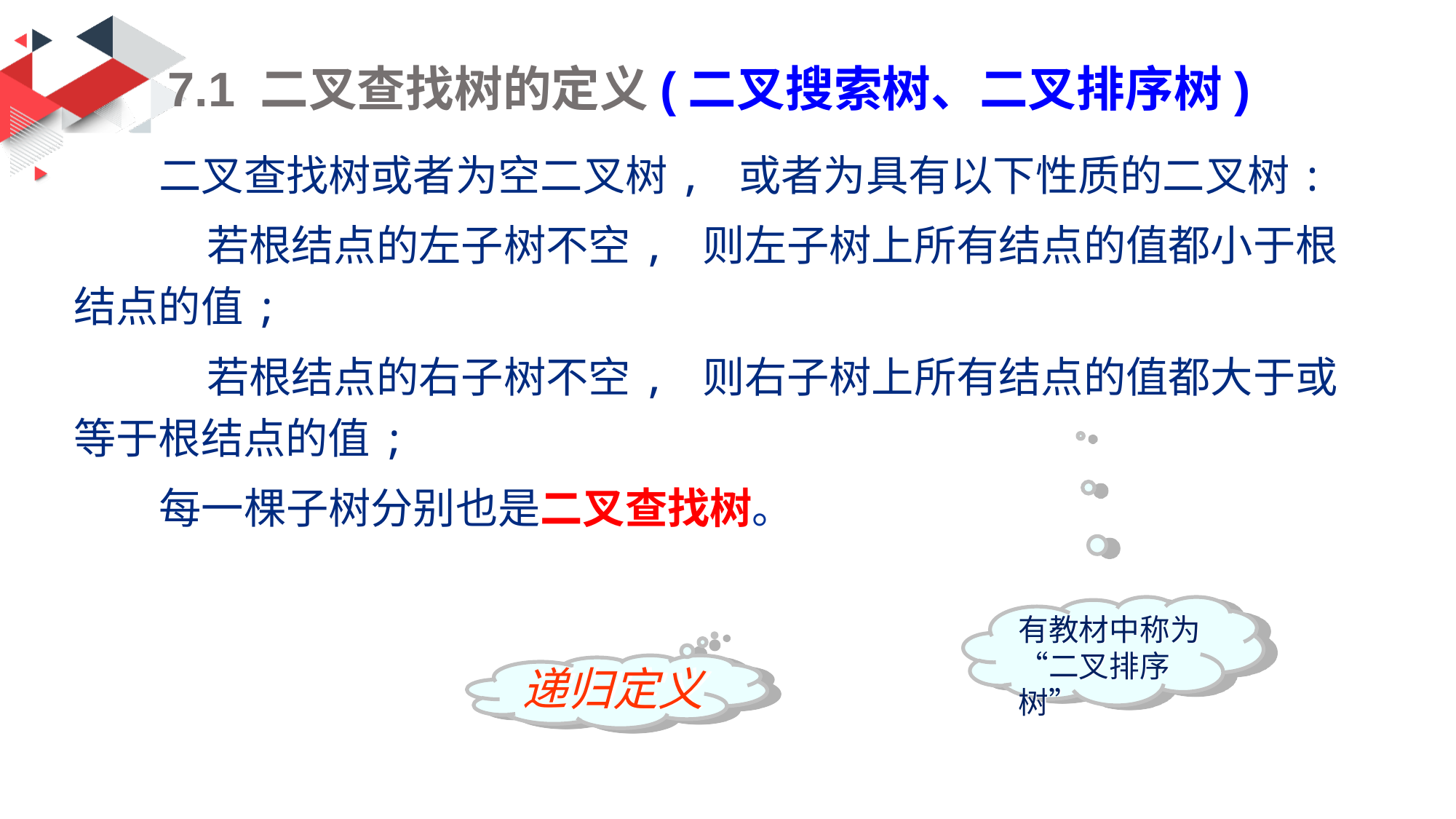

# 7.1 二叉查找树的定义(二叉搜索树、二叉排序树)
二叉查找树或者为空二叉树, 或者为具有以下性质的二叉树:
    若根结点的左子树不空, 则左子树上所有结点的值都小于根结点的值;
    若根结点的右子树不空, 则右子树上所有结点的值都大于或等于根结点的值;
每一棵子树分别也是二叉查找树。

有教材中称为“二叉排序树”

递归定义